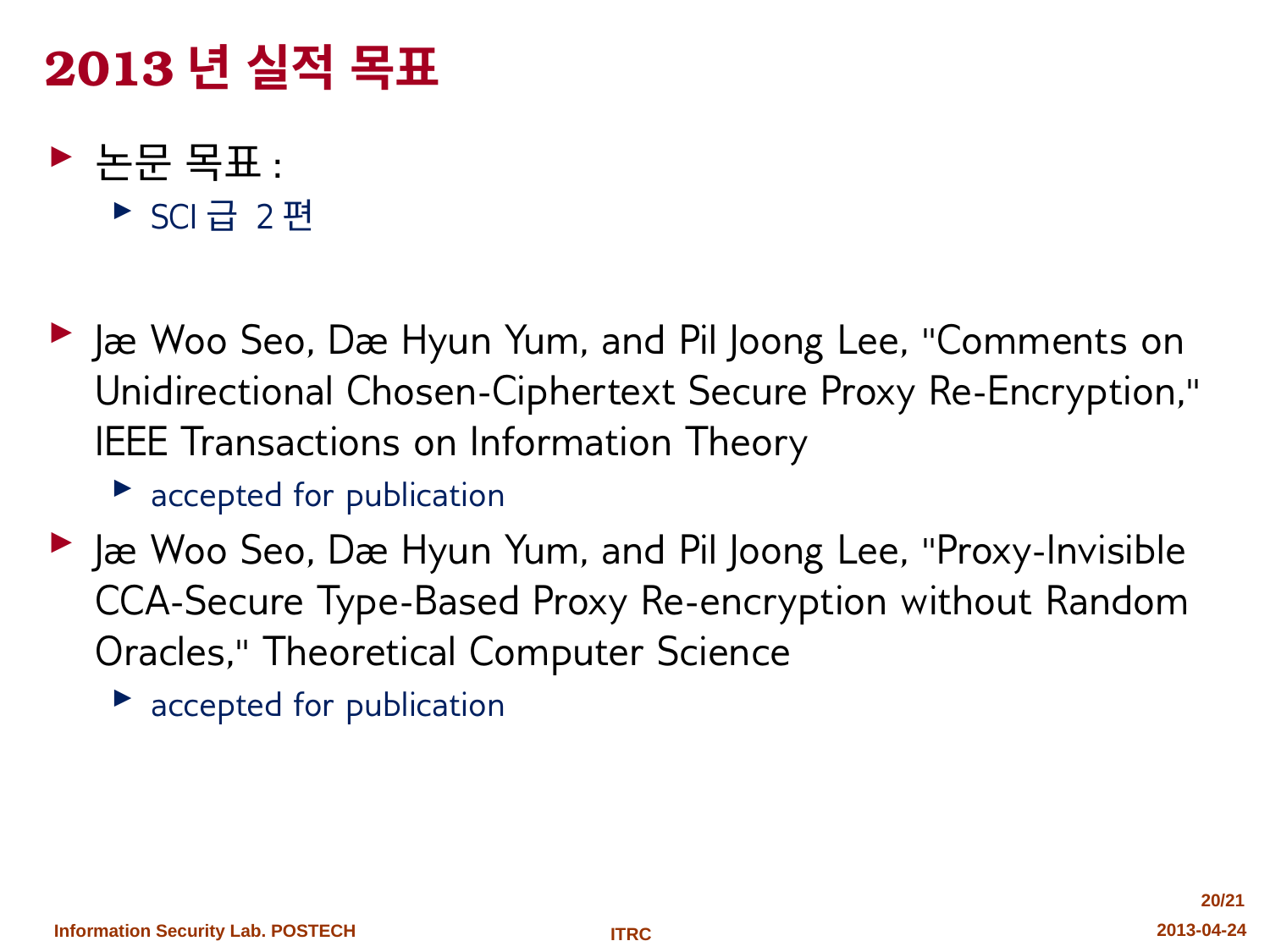

# 2013년 실적 목표
논문 목표:
SCI급 2편

Jae Woo Seo, Dae Hyun Yum, and Pil Joong Lee, "Comments on Unidirectional Chosen-Ciphertext Secure Proxy Re-Encryption," IEEE Transactions on Information Theory
accepted for publication
Jae Woo Seo, Dae Hyun Yum, and Pil Joong Lee, "Proxy-Invisible CCA-Secure Type-Based Proxy Re-encryption without Random Oracles," Theoretical Computer Science
accepted for publication

20/21
2013-04-24
ITRC